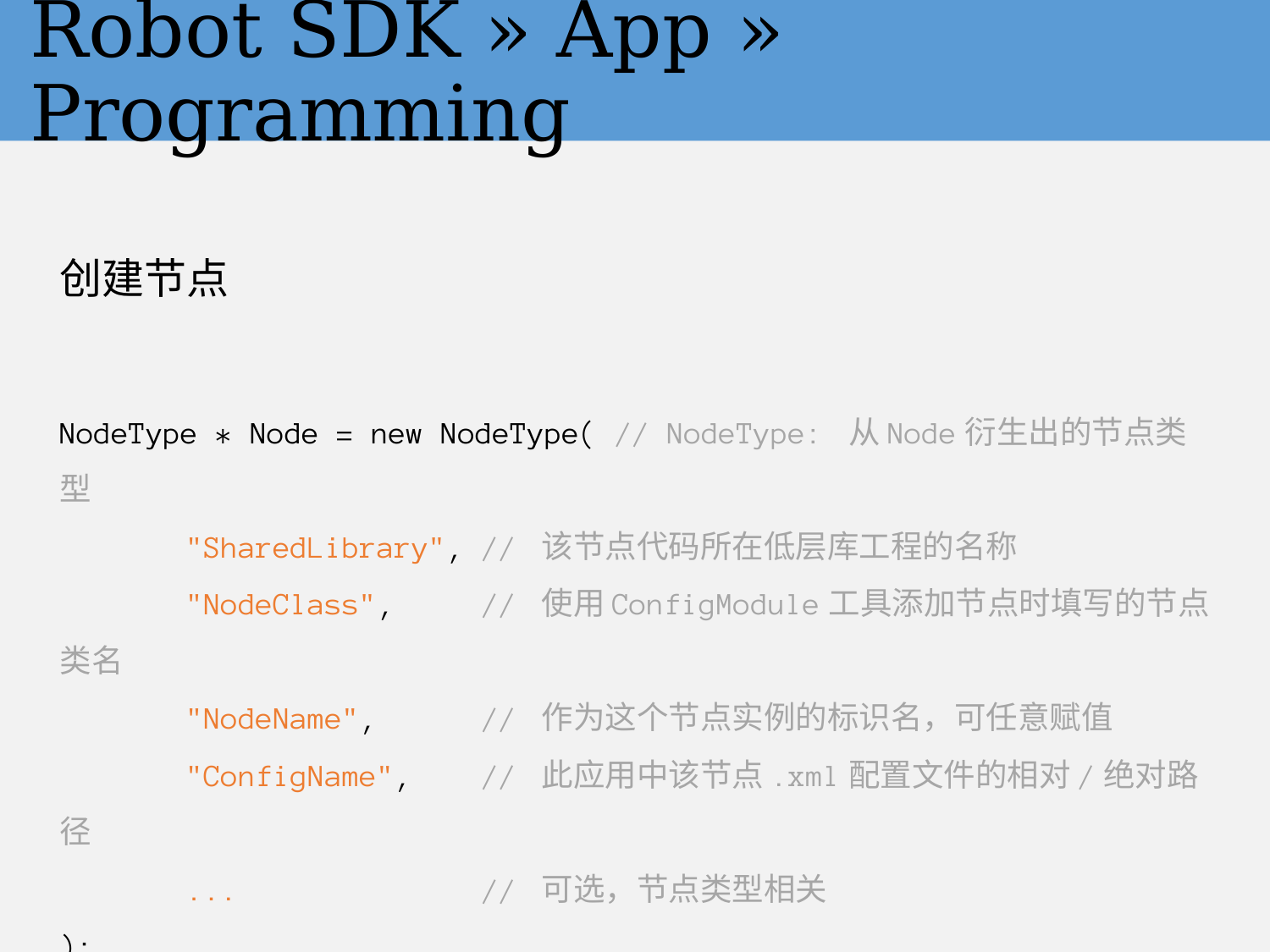

# Robot SDK » App » Programming
创建节点
NodeType * Node = new NodeType( // NodeType: 从Node衍生出的节点类型
	"SharedLibrary", // 该节点代码所在低层库工程的名称
	"NodeClass",     // 使用ConfigModule工具添加节点时填写的节点类名
	"NodeName",      // 作为这个节点实例的标识名，可任意赋值
	"ConfigName",    // 此应用中该节点.xml配置文件的相对/绝对路径
	...              // 可选，节点类型相关
);